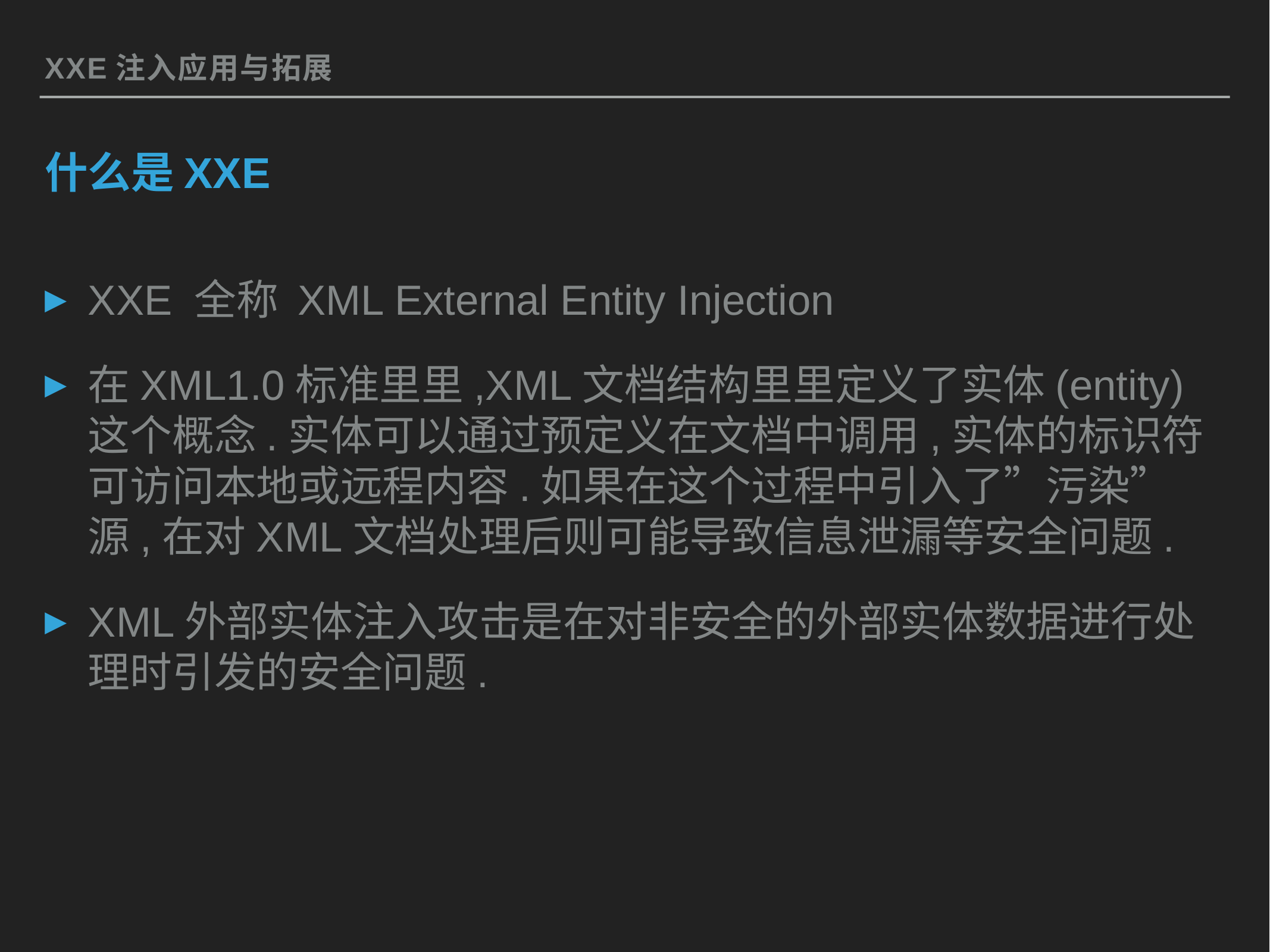

XXE注入应用与拓展
# 什么是XXE
XXE 全称 XML External Entity Injection
在XML1.0标准⾥里,XML文档结构⾥里定义了实体(entity)这个概念.实体可以通过预定义在文档中调用,实体的标识符可访问本地或远程内容.如果在这个过程中引入了”污染”源,在对XML文档处理后则可能导致信息泄漏等安全问题.
XML外部实体注入攻击是在对非安全的外部实体数据进行处理时引发的安全问题.